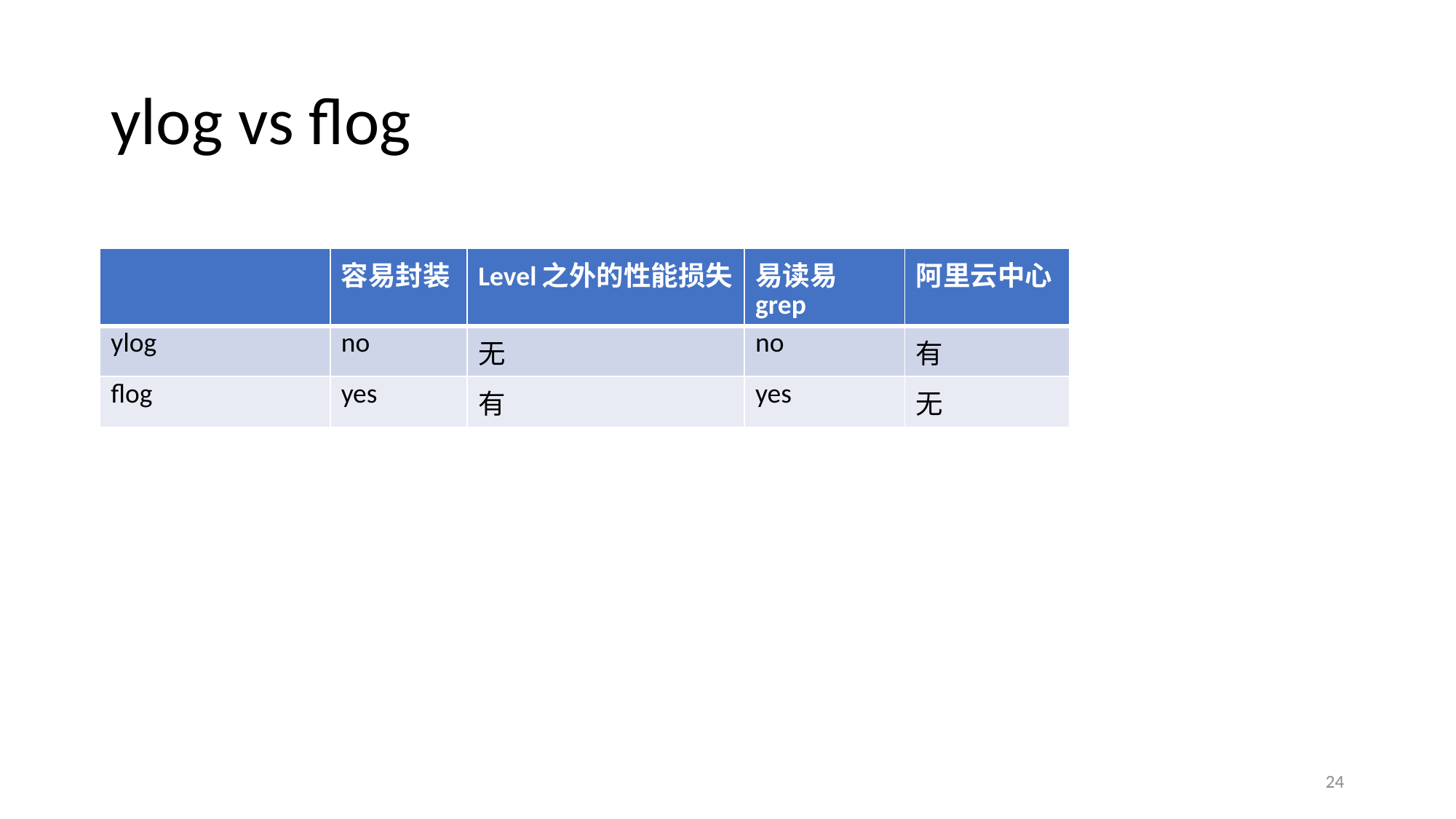

# ylog vs flog
|  | 容易封装 | Level之外的性能损失 | 易读易grep | 阿里云中心 |
| --- | --- | --- | --- | --- |
| ylog | no | 无 | no | 有 |
| flog | yes | 有 | yes | 无 |
24